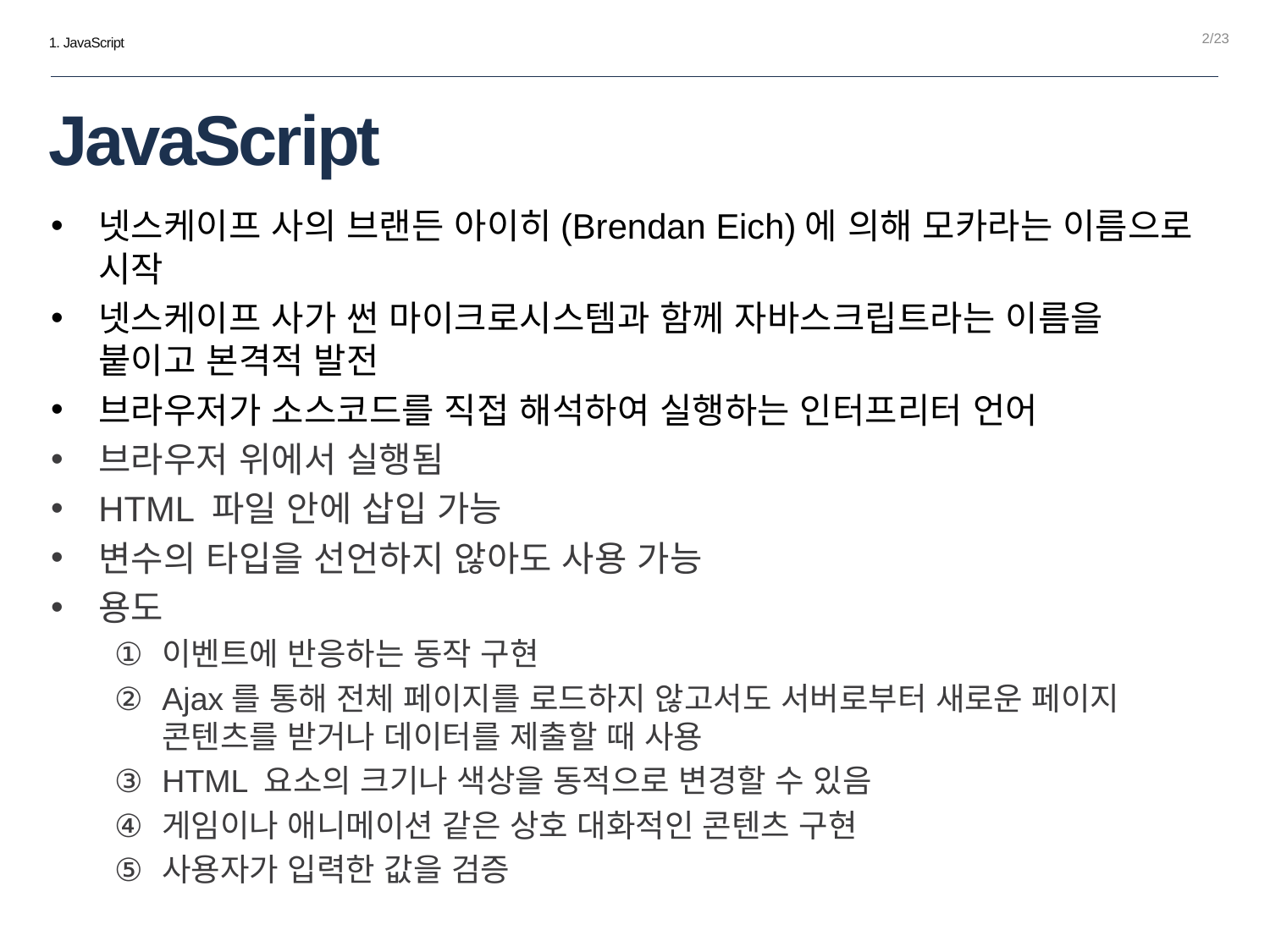

2
1. JavaScript
# JavaScript
넷스케이프 사의 브랜든 아이히(Brendan Eich)에 의해 모카라는 이름으로 시작
넷스케이프 사가 썬 마이크로시스템과 함께 자바스크립트라는 이름을 붙이고 본격적 발전
브라우저가 소스코드를 직접 해석하여 실행하는 인터프리터 언어
브라우저 위에서 실행됨
HTML 파일 안에 삽입 가능
변수의 타입을 선언하지 않아도 사용 가능
용도
이벤트에 반응하는 동작 구현
Ajax를 통해 전체 페이지를 로드하지 않고서도 서버로부터 새로운 페이지 콘텐츠를 받거나 데이터를 제출할 때 사용
HTML 요소의 크기나 색상을 동적으로 변경할 수 있음
게임이나 애니메이션 같은 상호 대화적인 콘텐츠 구현
사용자가 입력한 값을 검증